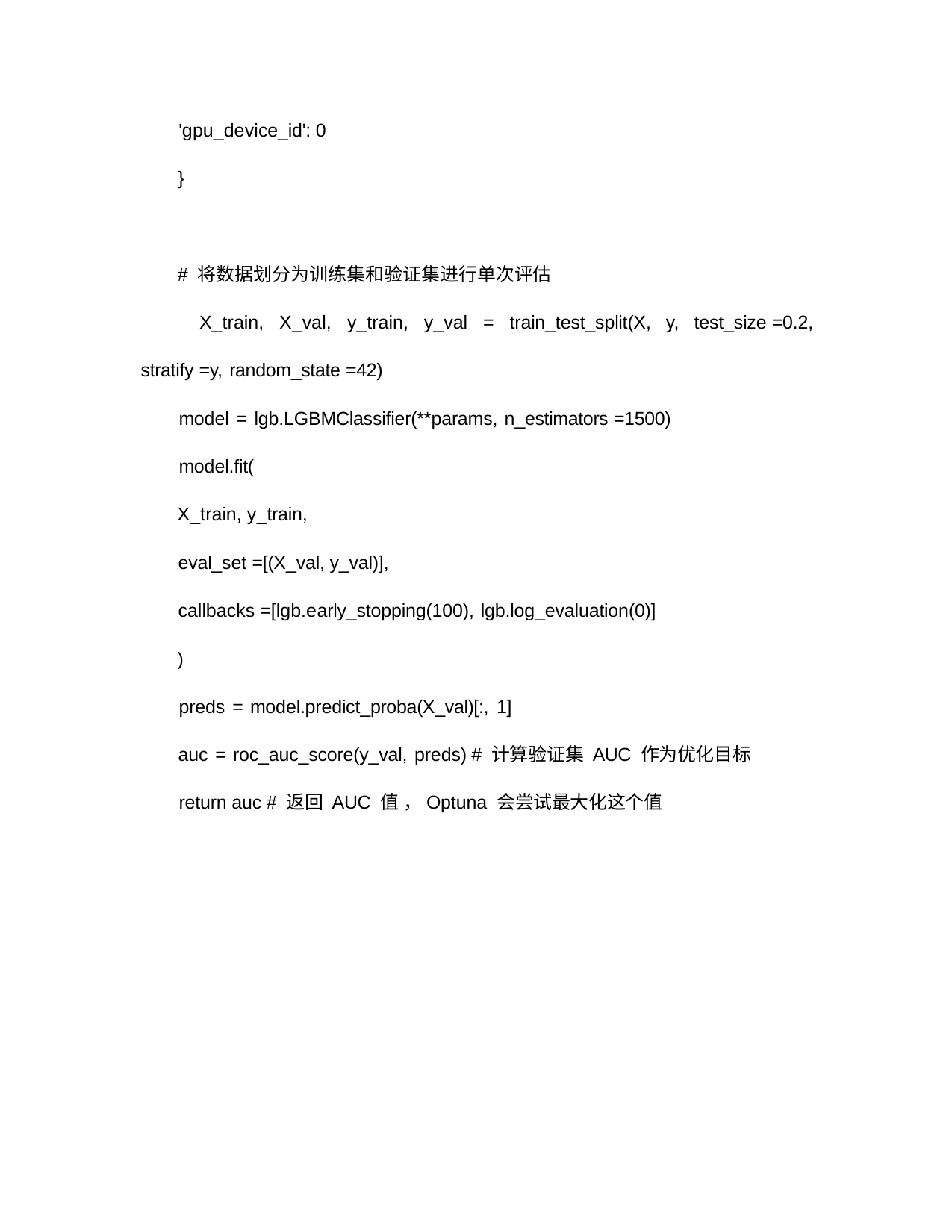

'gpu_device_id': 0
}

# 将数据划分为训练集和验证集进行单次评估
X_train,  X_val,  y_train,  y_val   =   train_test_split(X,   y,   test_size =0.2,
stratify =y, random_state =42)
model = lgb.LGBMClassifier(**params, n_estimators =1500)
model.fit(
X_train, y_train,
eval_set =[(X_val, y_val)],
callbacks =[lgb.early_stopping(100), lgb.log_evaluation(0)]
)
preds = model.predict_proba(X_val)[:, 1]
auc = roc_auc_score(y_val, preds) # 计算验证集 AUC 作为优化目标

return auc # 返回 AUC 值 ，Optuna 会尝试最大化这个值